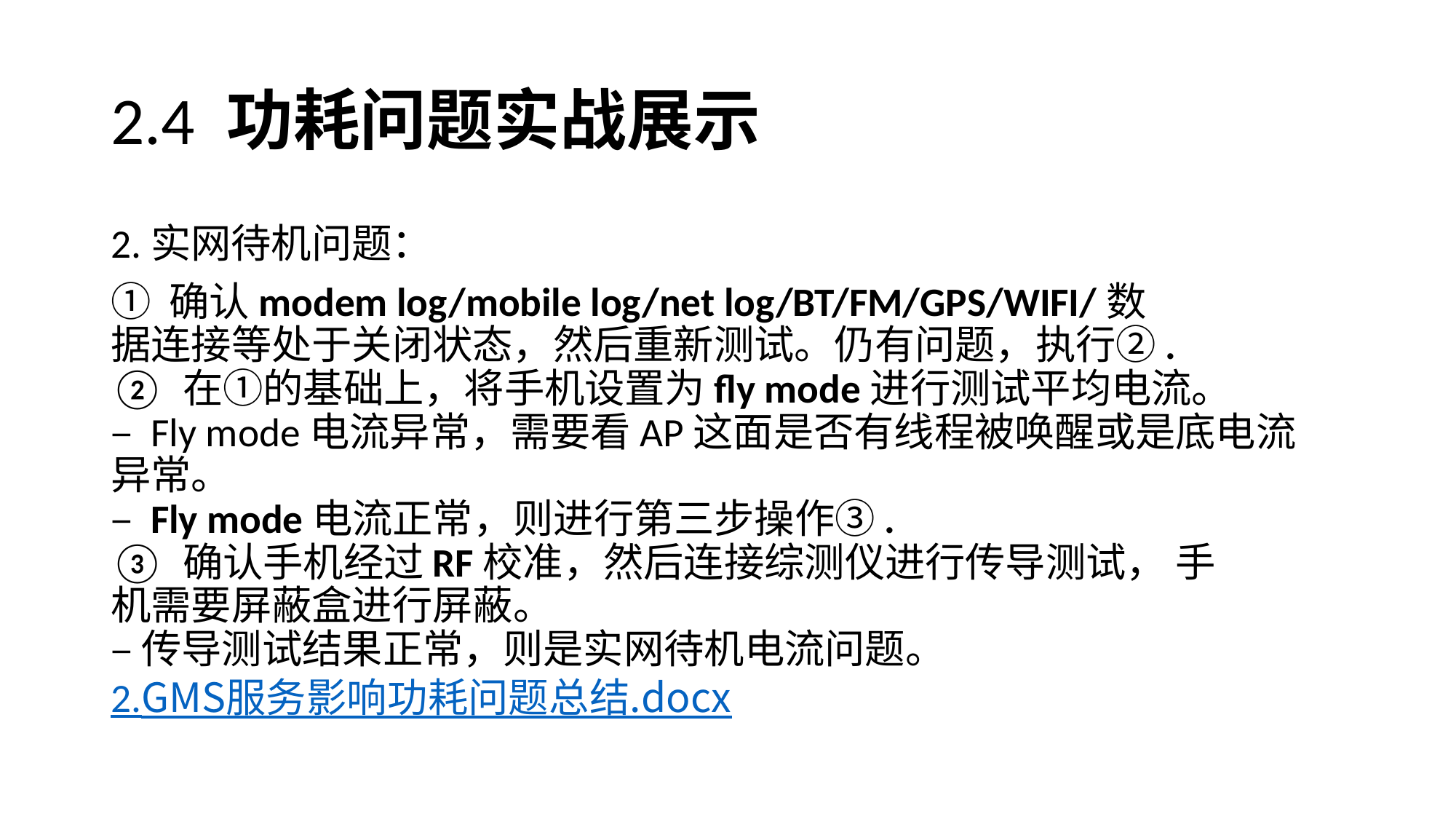

# 2.4 功耗问题实战展示
2.实网待机问题：
① 确认modem log/mobile log/net log/BT/FM/GPS/WIFI/数
据连接等处于关闭状态，然后重新测试。仍有问题，执行②.
② 在①的基础上，将手机设置为fly mode进行测试平均电流。
– Fly mode电流异常，需要看AP这面是否有线程被唤醒或是底电流
异常。
– Fly mode电流正常，则进行第三步操作③.
③ 确认手机经过RF校准，然后连接综测仪进行传导测试， 手
机需要屏蔽盒进行屏蔽。
– 传导测试结果正常，则是实网待机电流问题。
2.GMS服务影响功耗问题总结.docx